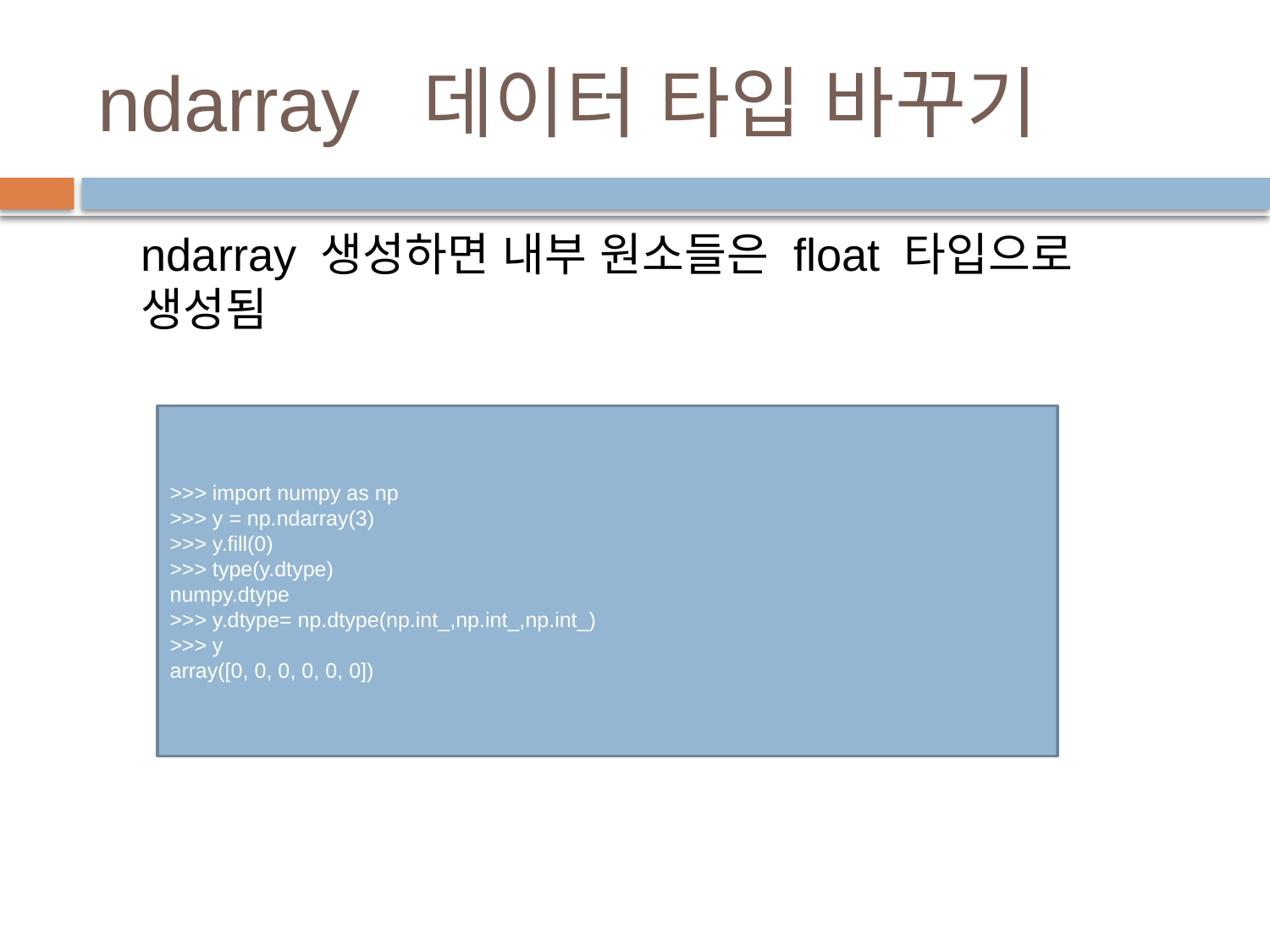

# ndarray  데이터 타입 바꾸기
ndarray 생성하면 내부 원소들은 float 타입으로 생성됨
>>> import numpy as np
>>> y = np.ndarray(3)
>>> y.fill(0)
>>> type(y.dtype)
numpy.dtype
>>> y.dtype= np.dtype(np.int_,np.int_,np.int_)
>>> y
array([0, 0, 0, 0, 0, 0])